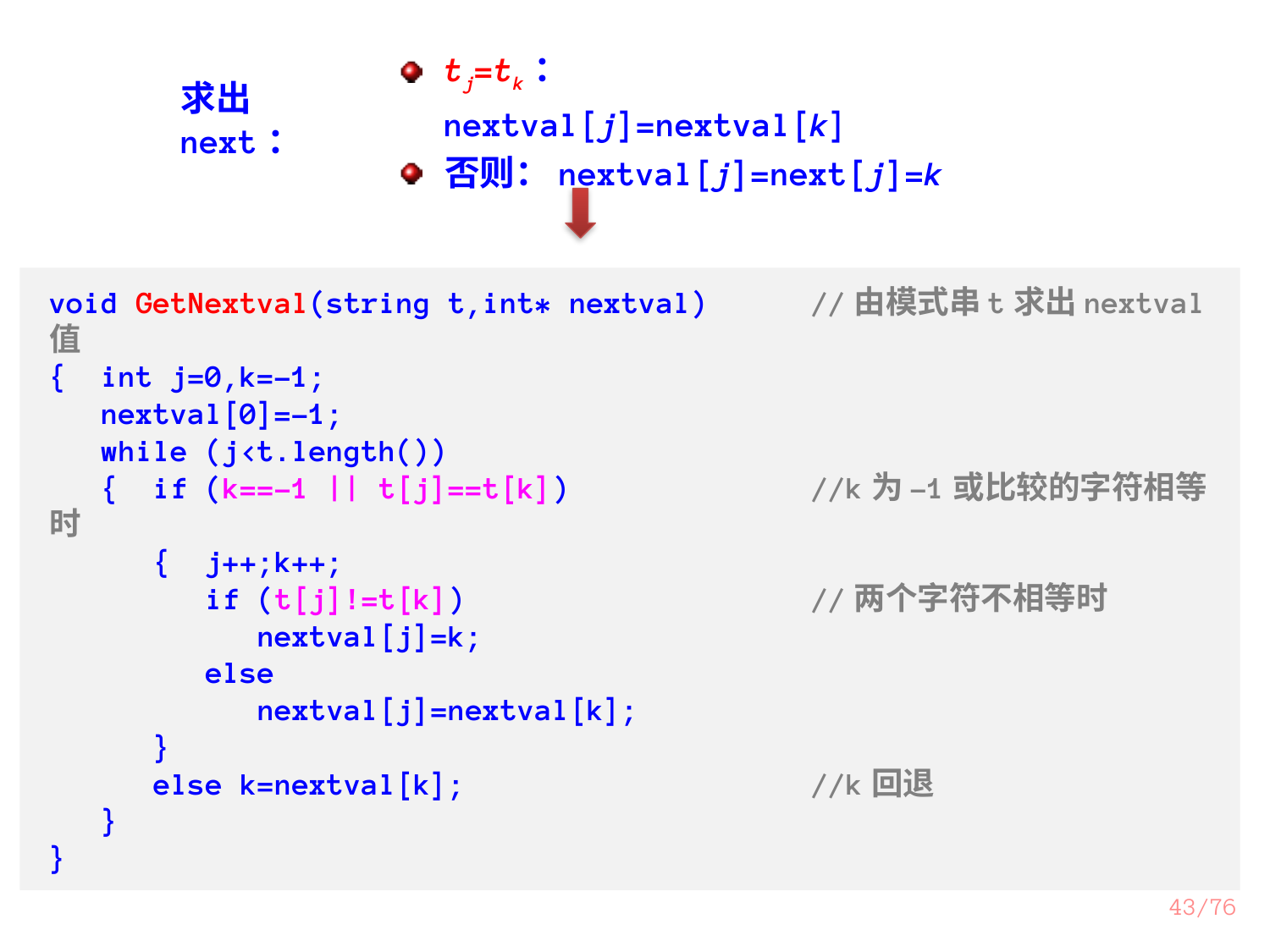

tj=tk：nextval[j]=nextval[k]
否则：nextval[j]=next[j]=k
求出next：

void GetNextval(string t,int* nextval)	//由模式串t求出nextval值
{  int j=0,k=-1;
   nextval[0]=-1;
   while (j<t.length())
   {  if (k==-1 || t[j]==t[k])		//k为-1或比较的字符相等时
      {  j++;k++;
         if (t[j]!=t[k])			//两个字符不相等时
            nextval[j]=k;
         else
            nextval[j]=nextval[k];
      }
      else k=nextval[k];			//k回退
   }
}
43/76